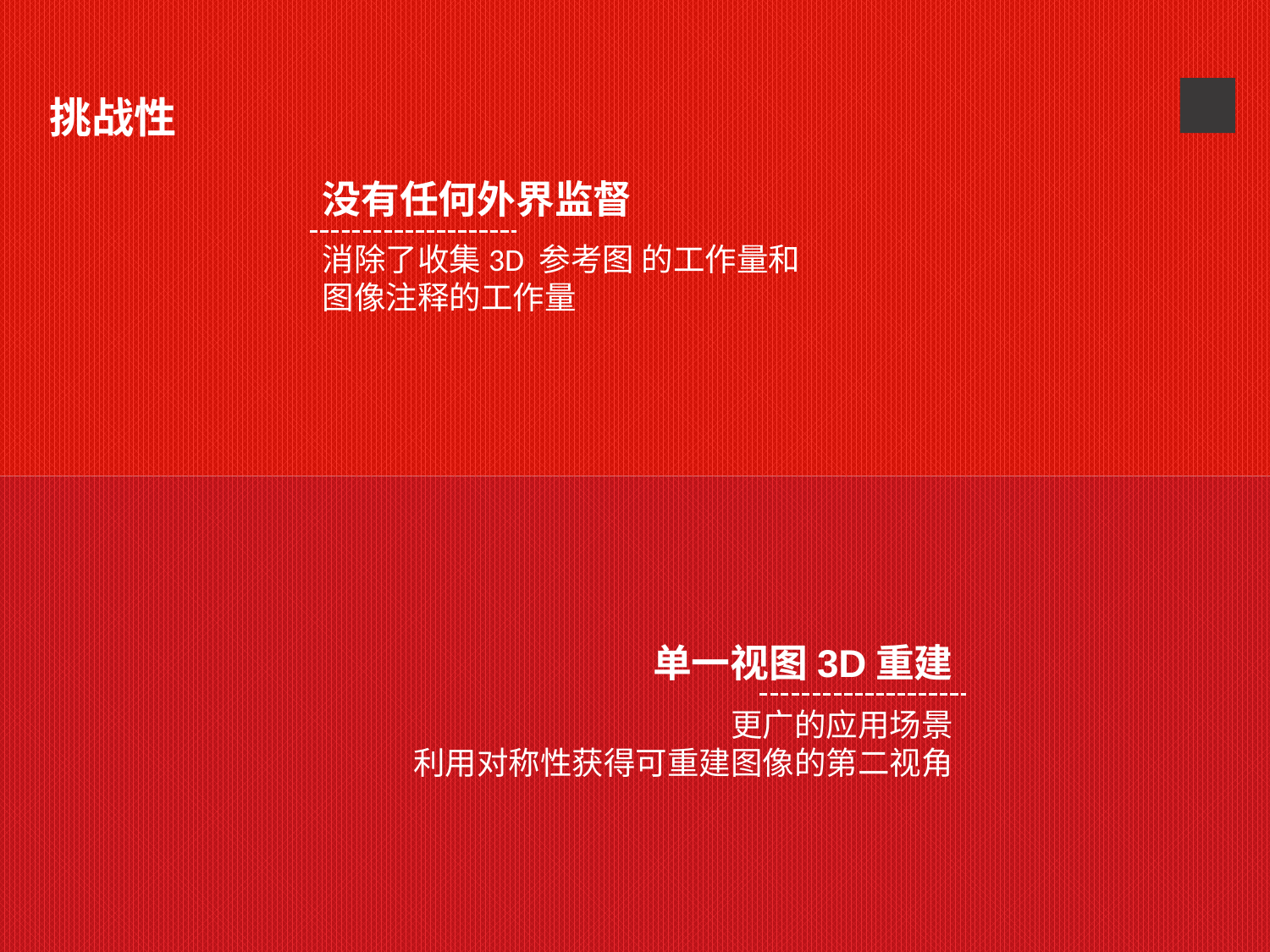

6
挑战性
没有任何外界监督
消除了收集3D 参考图 的工作量和
图像注释的工作量

单一视图3D重建
更广的应用场景
利用对称性获得可重建图像的第二视角